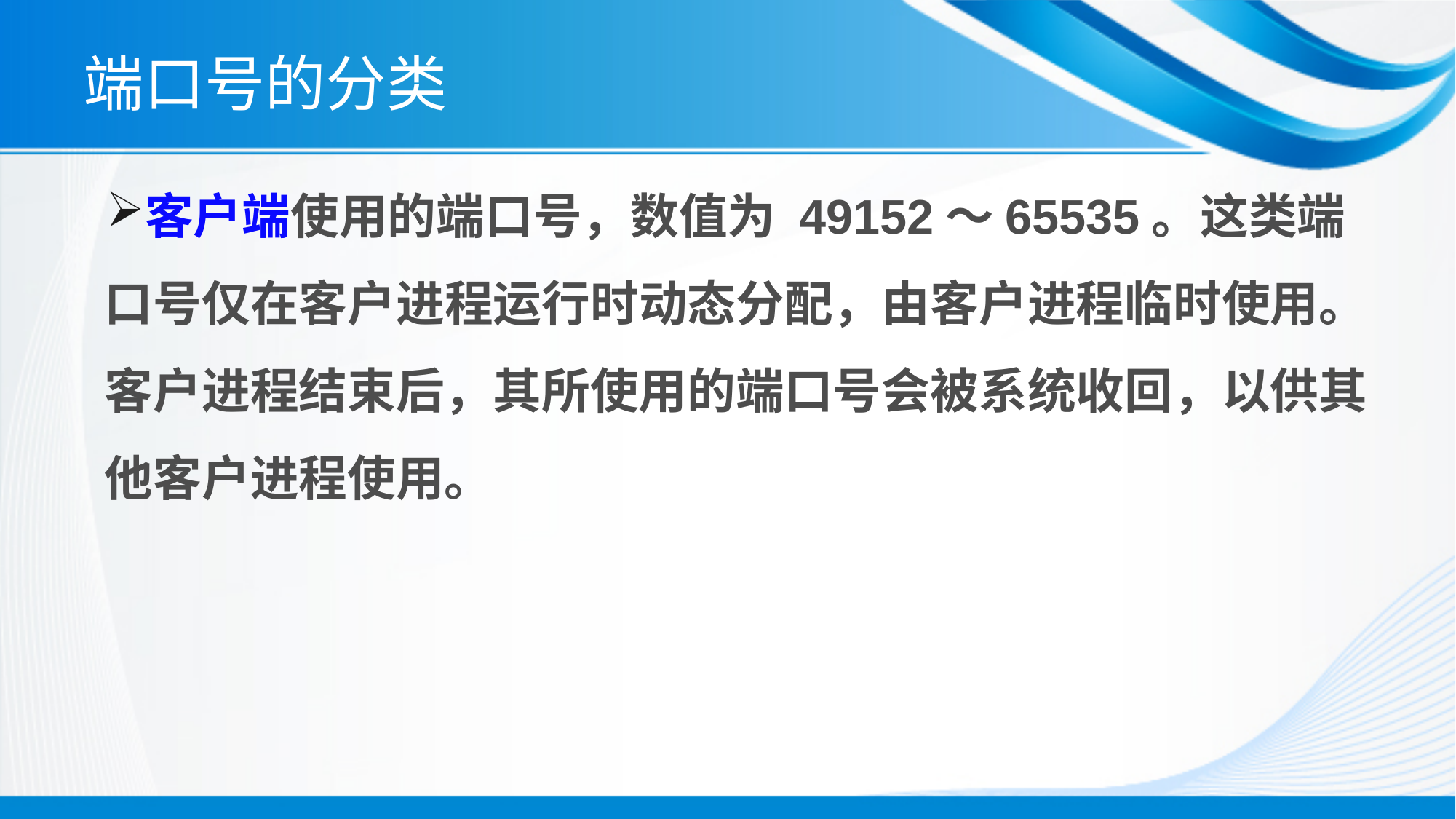

# 端口号的分类
客户端使用的端口号，数值为 49152～65535。这类端口号仅在客户进程运行时动态分配，由客户进程临时使用。客户进程结束后，其所使用的端口号会被系统收回，以供其他客户进程使用。